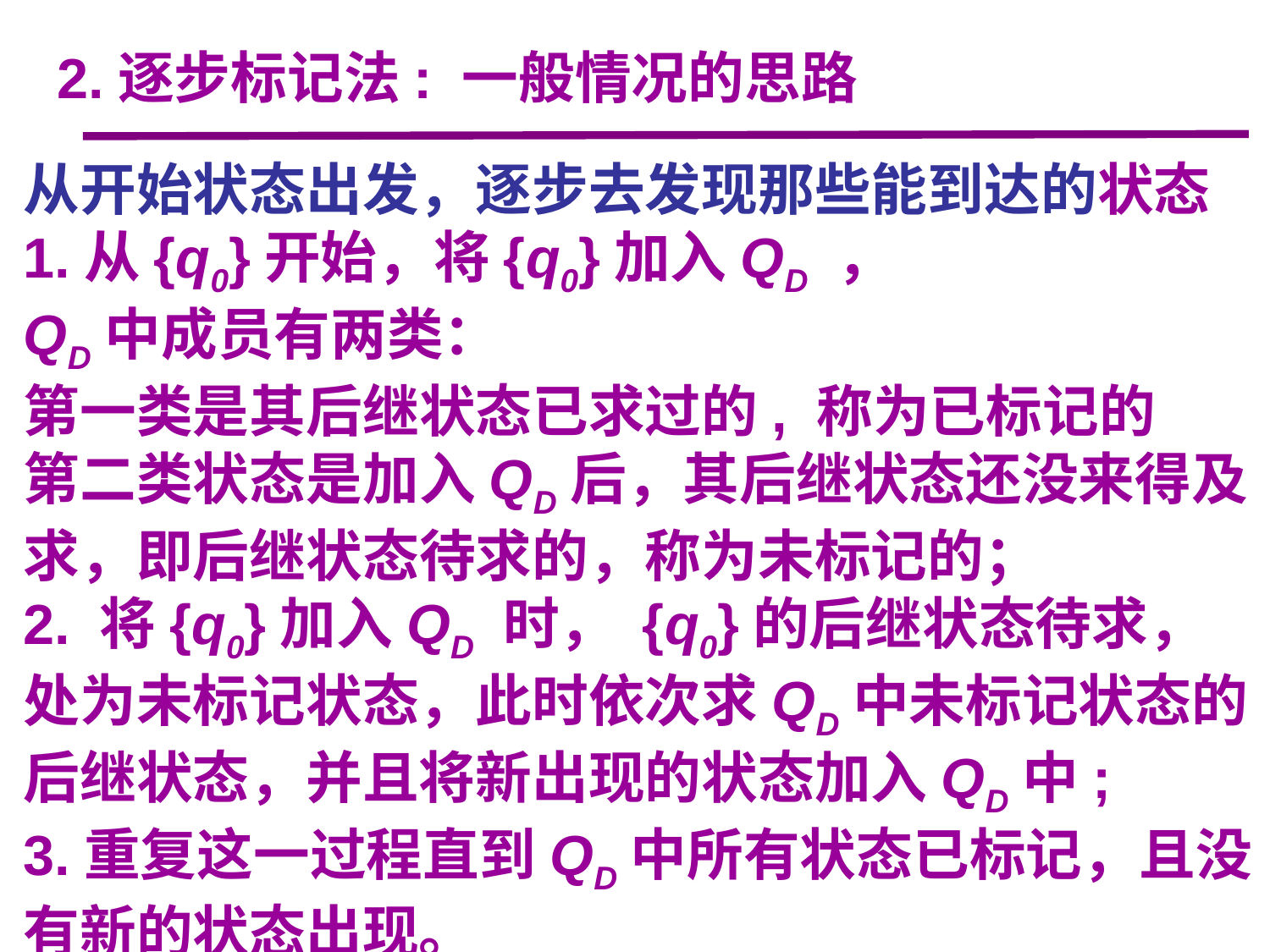

2.逐步标记法: 一般情况的思路
从开始状态出发，逐步去发现那些能到达的状态
1.从{q0}开始，将{q0}加入QD ，
QD中成员有两类：
第一类是其后继状态已求过的, 称为已标记的
第二类状态是加入QD后，其后继状态还没来得及求，即后继状态待求的，称为未标记的；
2. 将{q0}加入QD 时， {q0}的后继状态待求，处为未标记状态，此时依次求QD中未标记状态的后继状态，并且将新出现的状态加入QD中;
3.重复这一过程直到QD中所有状态已标记，且没有新的状态出现。